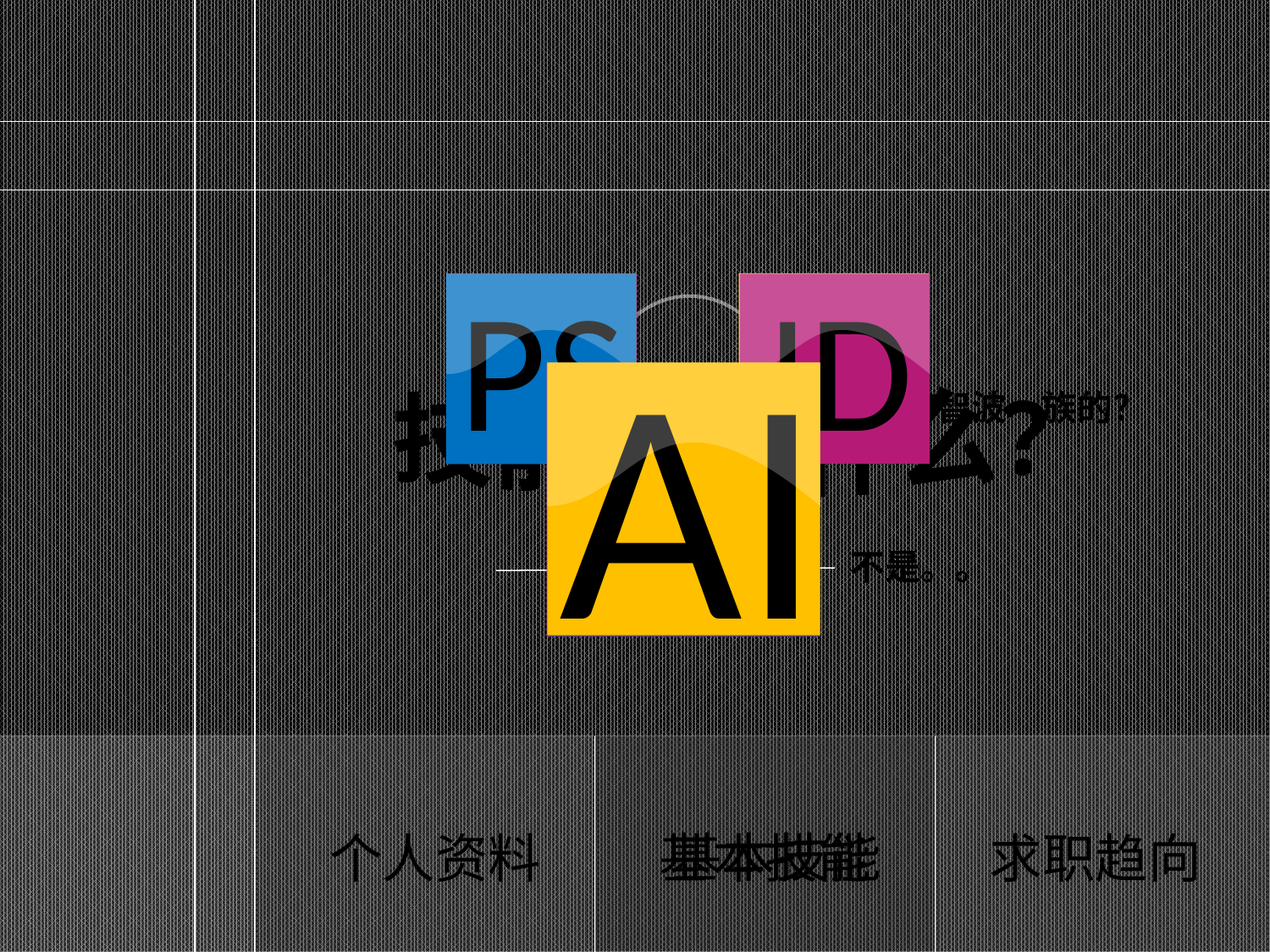

AI

PS

AI

ID

ID

PS

AI

PS

ID

技能会些什么？
宇智波一族的？
不是。。

基本技能

个人资料
基本技能
求职趋向